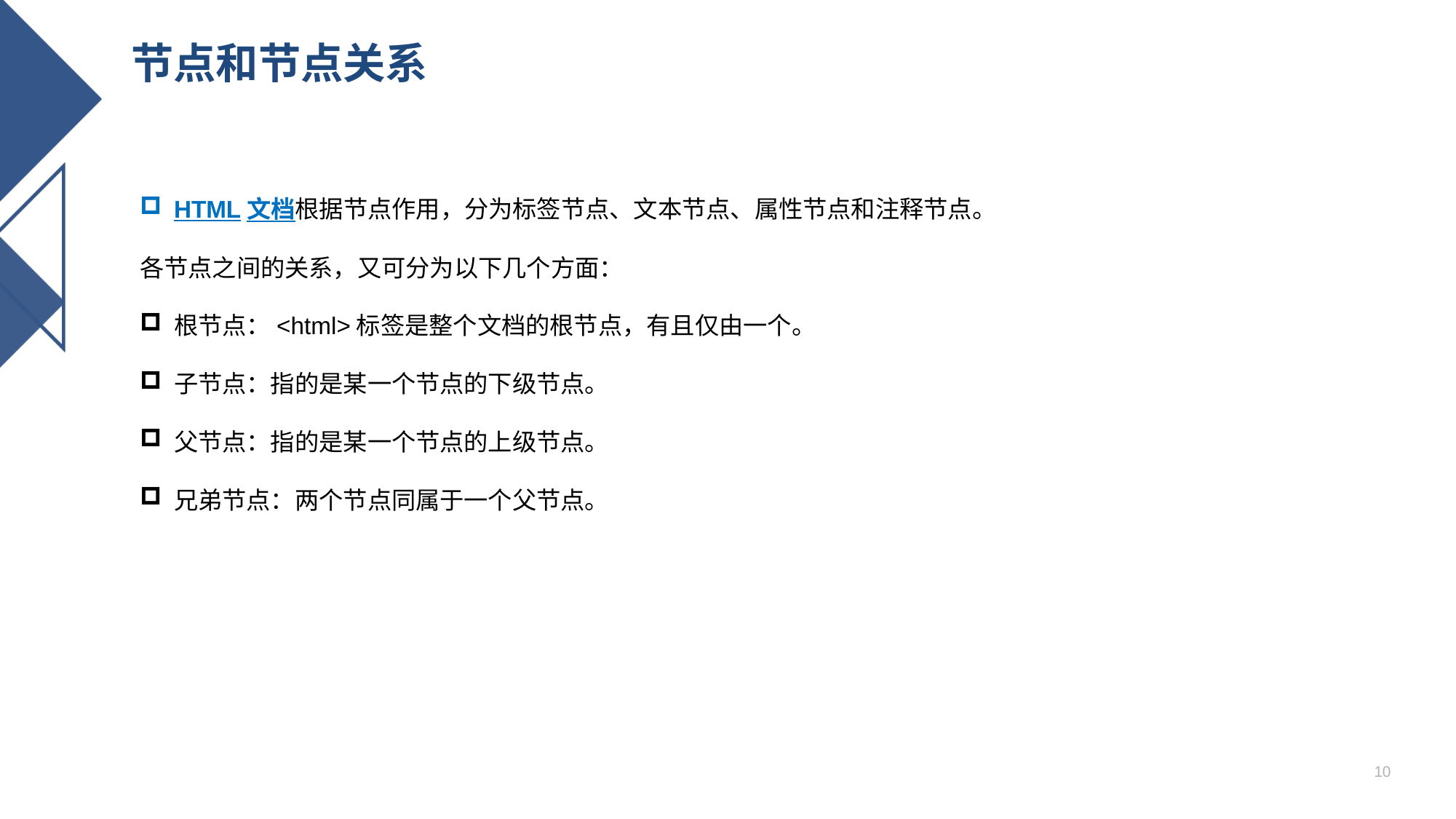

# 节点和节点关系
HTML文档根据节点作用，分为标签节点、文本节点、属性节点和注释节点。
各节点之间的关系，又可分为以下几个方面：
根节点：<html>标签是整个文档的根节点，有且仅由一个。
子节点：指的是某一个节点的下级节点。
父节点：指的是某一个节点的上级节点。
兄弟节点：两个节点同属于一个父节点。
10